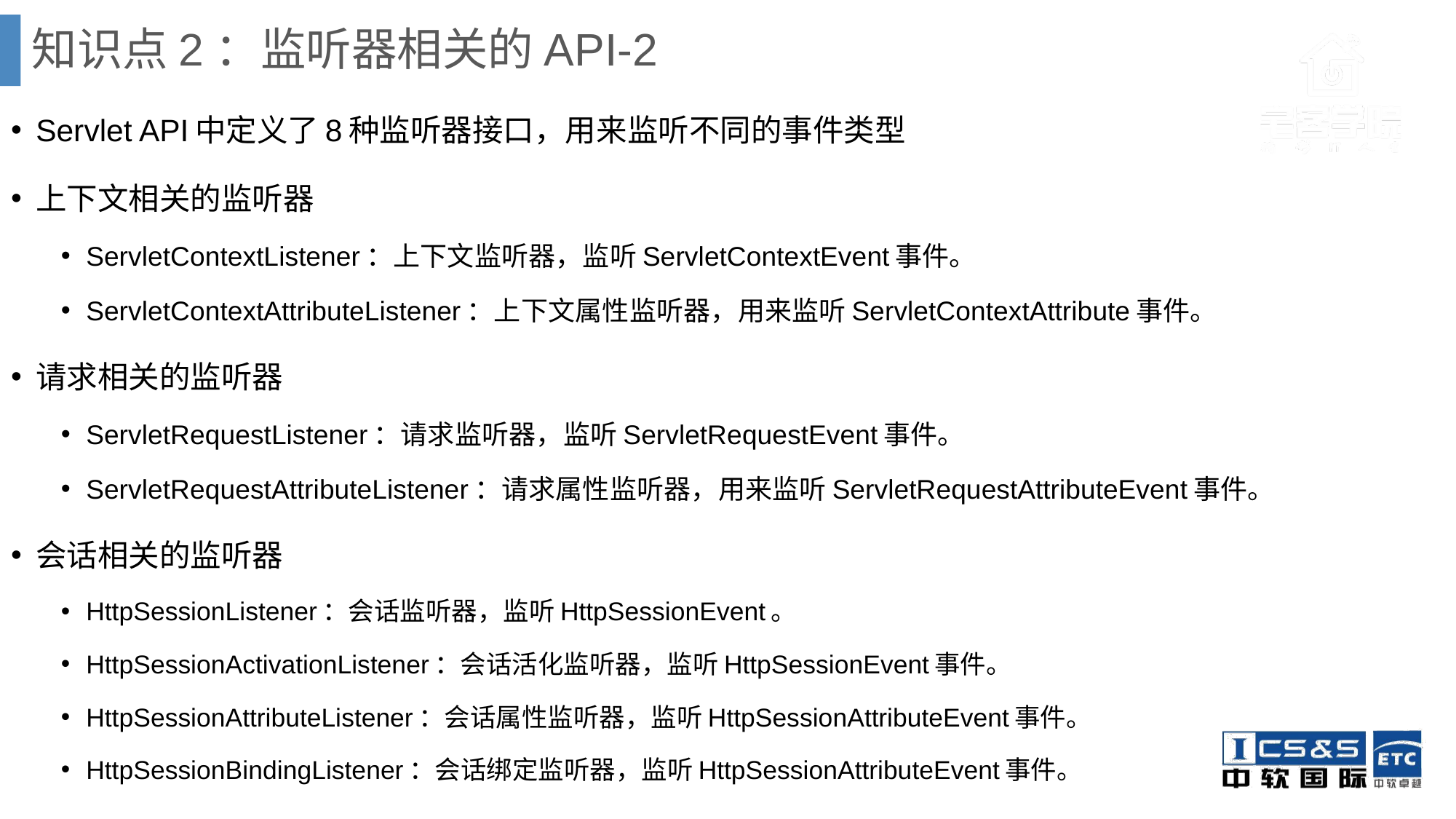

# 知识点2：监听器相关的API-2
Servlet API中定义了8种监听器接口，用来监听不同的事件类型
上下文相关的监听器
ServletContextListener：上下文监听器，监听ServletContextEvent事件。
ServletContextAttributeListener：上下文属性监听器，用来监听ServletContextAttribute事件。
请求相关的监听器
ServletRequestListener：请求监听器，监听ServletRequestEvent事件。
ServletRequestAttributeListener：请求属性监听器，用来监听ServletRequestAttributeEvent事件。
会话相关的监听器
HttpSessionListener：会话监听器，监听HttpSessionEvent。
HttpSessionActivationListener：会话活化监听器，监听HttpSessionEvent事件。
HttpSessionAttributeListener：会话属性监听器，监听HttpSessionAttributeEvent事件。
HttpSessionBindingListener：会话绑定监听器，监听HttpSessionAttributeEvent事件。